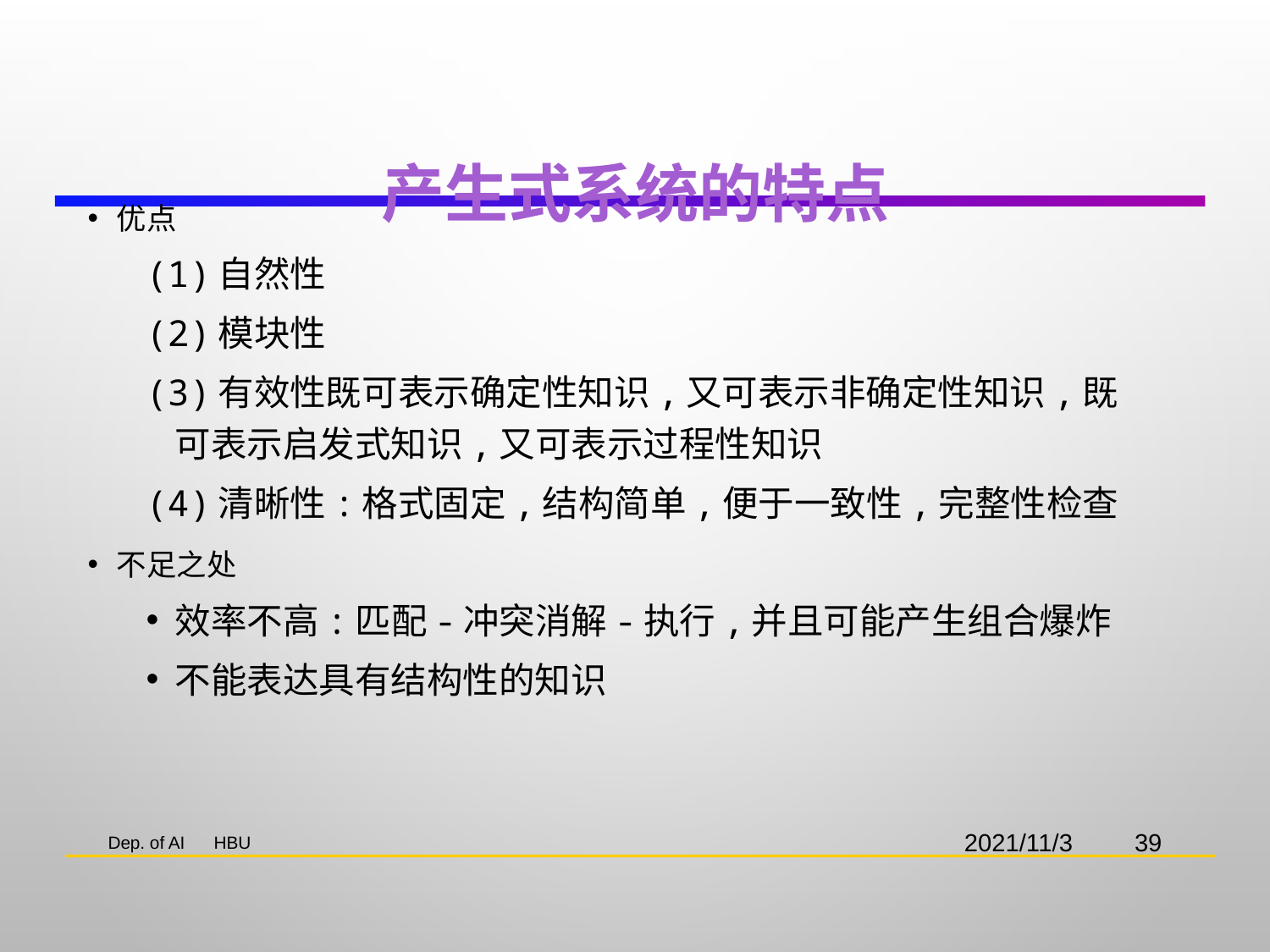

# 产生式系统的特点
优点
(1)自然性
(2)模块性
(3)有效性既可表示确定性知识,又可表示非确定性知识,既可表示启发式知识,又可表示过程性知识
(4)清晰性:格式固定,结构简单,便于一致性,完整性检查
不足之处
效率不高:匹配-冲突消解-执行,并且可能产生组合爆炸
不能表达具有结构性的知识
Dep. of AI      HBU
2021/11/3
39